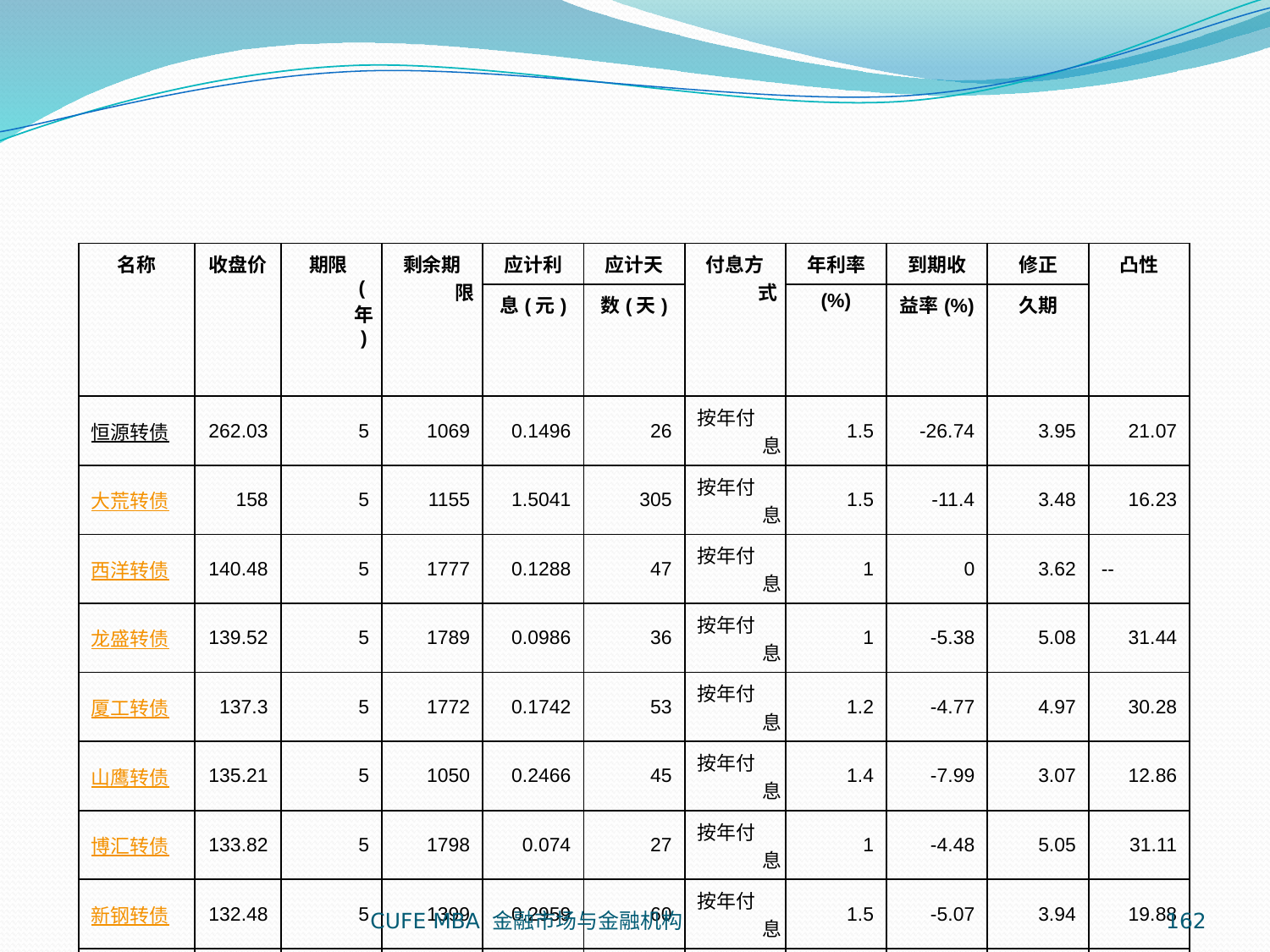

#
| 名称 | 收盘价 | 期限(年) | 剩余期限 | 应计利 | 应计天 | 付息方式 | 年利率 | 到期收 | 修正 | 凸性 |
| --- | --- | --- | --- | --- | --- | --- | --- | --- | --- | --- |
|  |  |  |  | 息(元) | 数(天) |  | (%) | 益率(%) | 久期 |  |
| 恒源转债 | 262.03 | 5 | 1069 | 0.1496 | 26 | 按年付息 | 1.5 | -26.74 | 3.95 | 21.07 |
| 大荒转债 | 158 | 5 | 1155 | 1.5041 | 305 | 按年付息 | 1.5 | -11.4 | 3.48 | 16.23 |
| 西洋转债 | 140.48 | 5 | 1777 | 0.1288 | 47 | 按年付息 | 1 | 0 | 3.62 | -- |
| 龙盛转债 | 139.52 | 5 | 1789 | 0.0986 | 36 | 按年付息 | 1 | -5.38 | 5.08 | 31.44 |
| 厦工转债 | 137.3 | 5 | 1772 | 0.1742 | 53 | 按年付息 | 1.2 | -4.77 | 4.97 | 30.28 |
| 山鹰转债 | 135.21 | 5 | 1050 | 0.2466 | 45 | 按年付息 | 1.4 | -7.99 | 3.07 | 12.86 |
| 博汇转债 | 133.82 | 5 | 1798 | 0.074 | 27 | 按年付息 | 1 | -4.48 | 5.05 | 31.11 |
| 新钢转债 | 132.48 | 5 | 1399 | 0.2959 | 60 | 按年付息 | 1.5 | -5.07 | 3.94 | 19.88 |
| 澄星转债 | 124.9 | 5 | 932 | 0.8932 | 163 | 按年付息 | 1.4 | -6 | 2.66 | 10 |
CUFE MBA 金融市场与金融机构
162